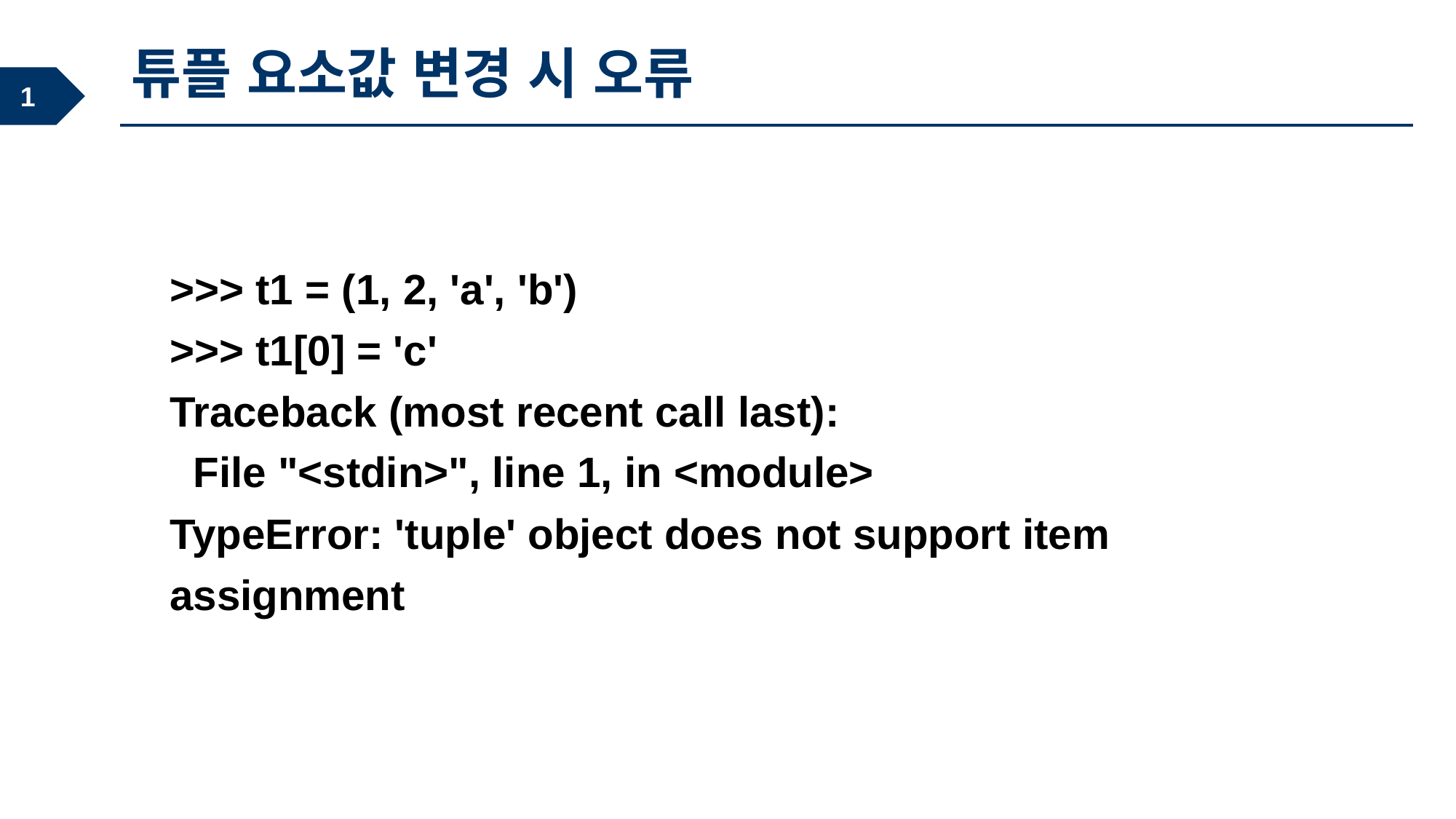

튜플 요소값 변경 시 오류
>>> t1 = (1, 2, 'a', 'b')
>>> t1[0] = 'c'
Traceback (most recent call last):
  File "<stdin>", line 1, in <module>
TypeError: 'tuple' object does not support item assignment